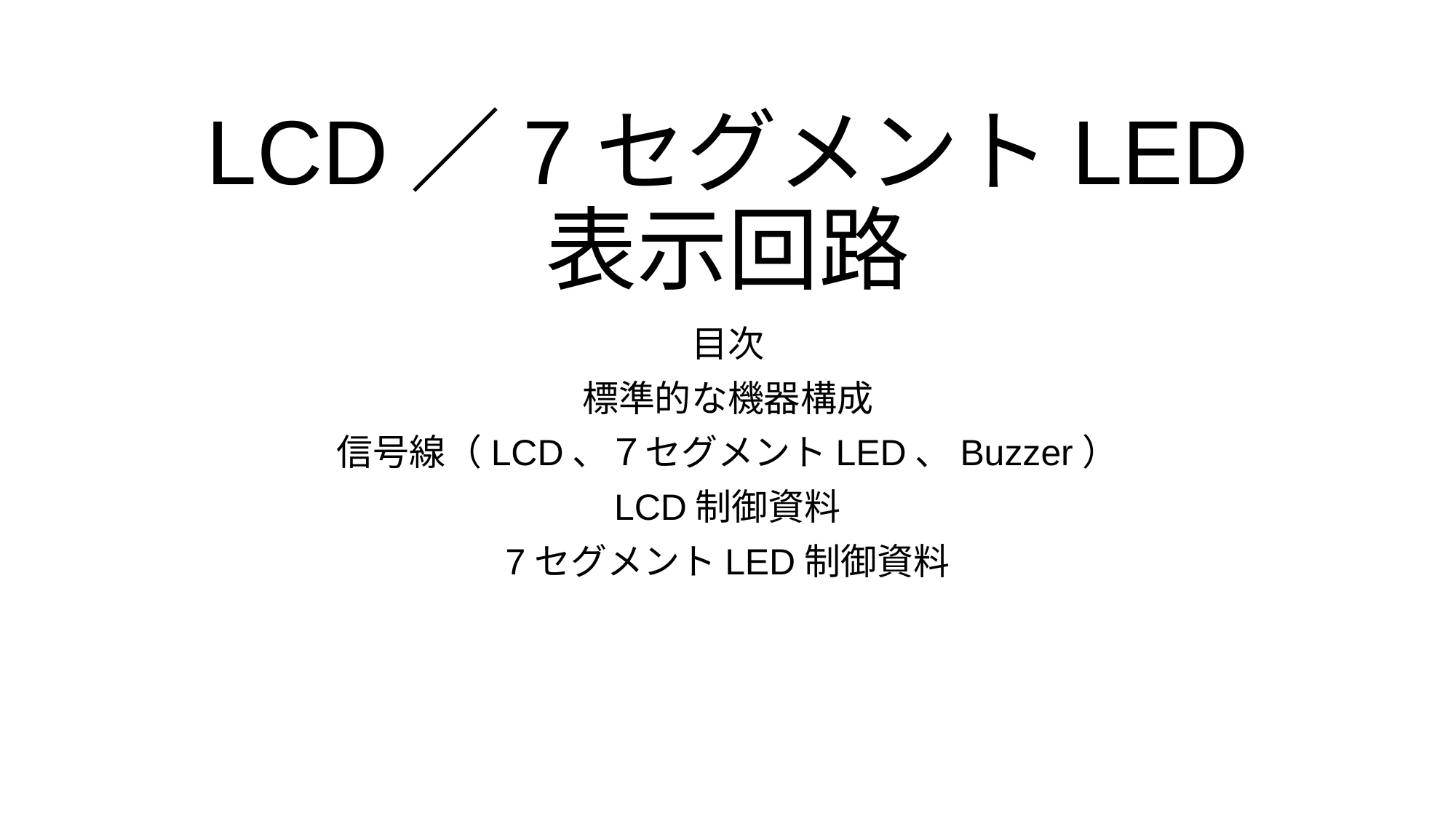

# LCD／7セグメントLED 表示回路
目次
標準的な機器構成
信号線（LCD、７セグメントLED、Buzzer）
LCD制御資料
7セグメントLED制御資料